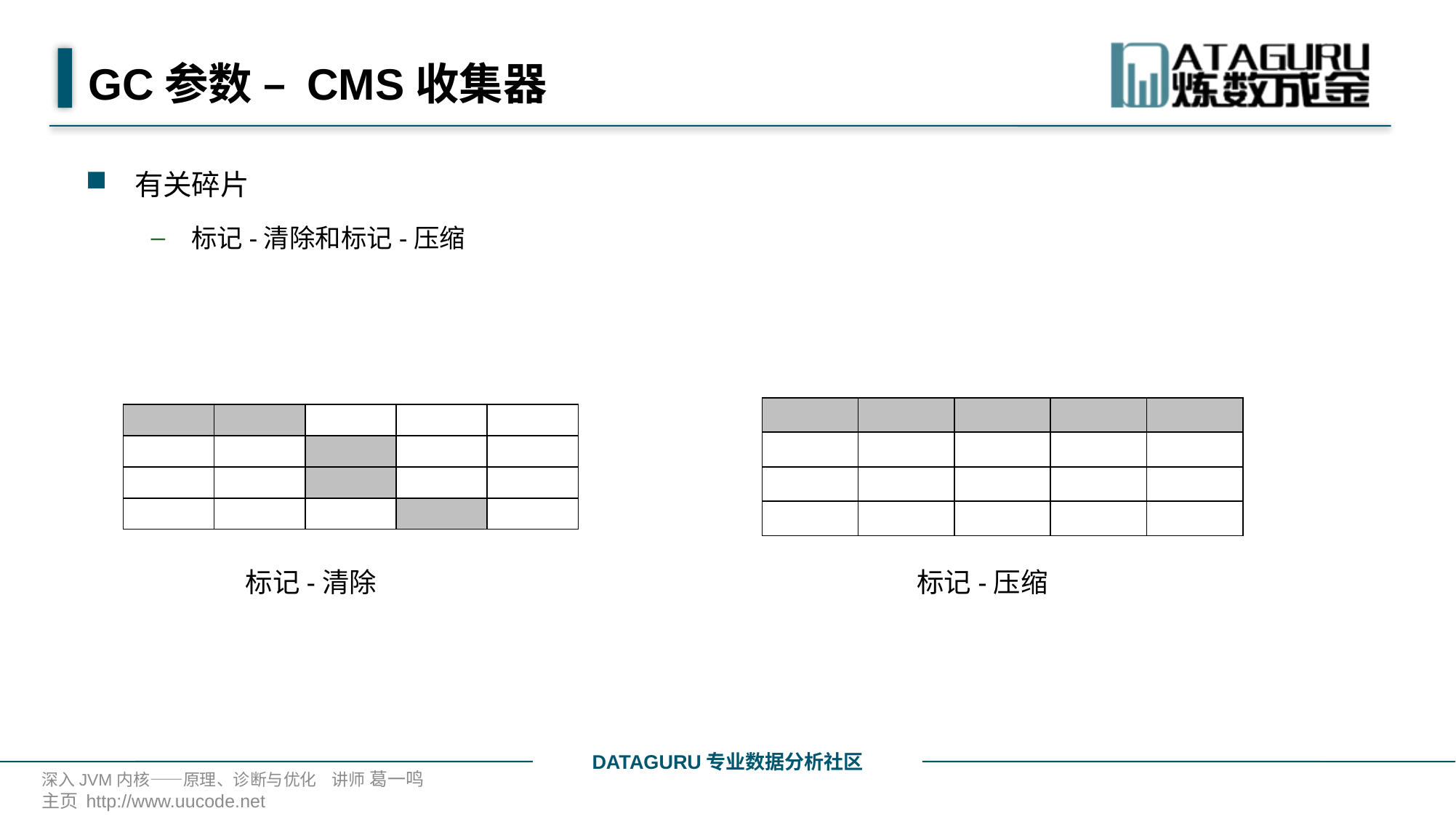

# GC参数 – CMS收集器
有关碎片
标记-清除和标记-压缩

标记-清除
标记-压缩